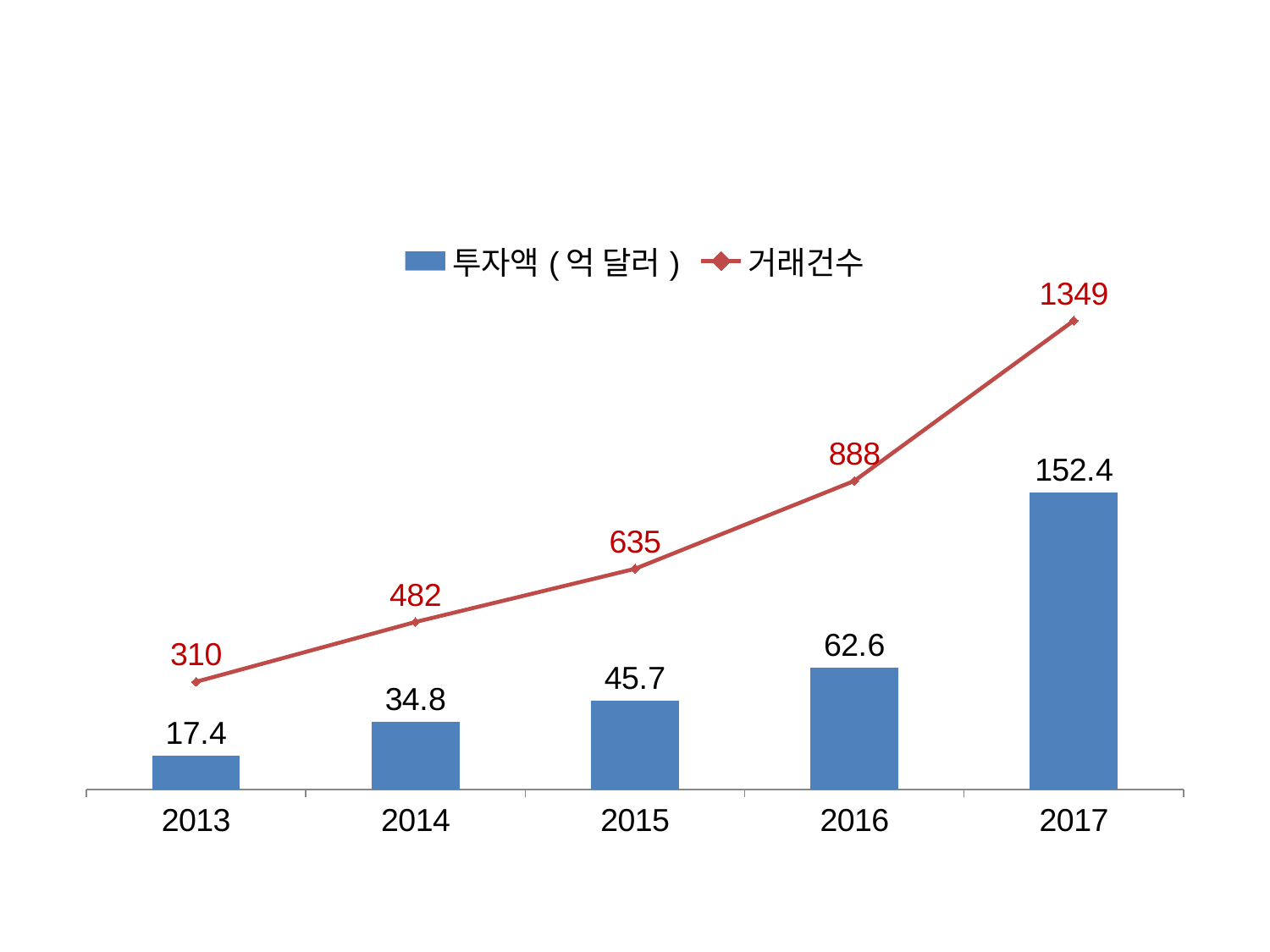

#

### Chart

| Category | 투자액(억 달러) | 거래건수 |
|---|---|---|
| 2013 | 17.39 | 310.0 |
| 2014 | 34.77 | 482.0 |
| 2015 | 45.69 | 635.0 |
| 2016 | 62.55 | 888.0 |
| 2017 | 152.42 | 1349.0 |